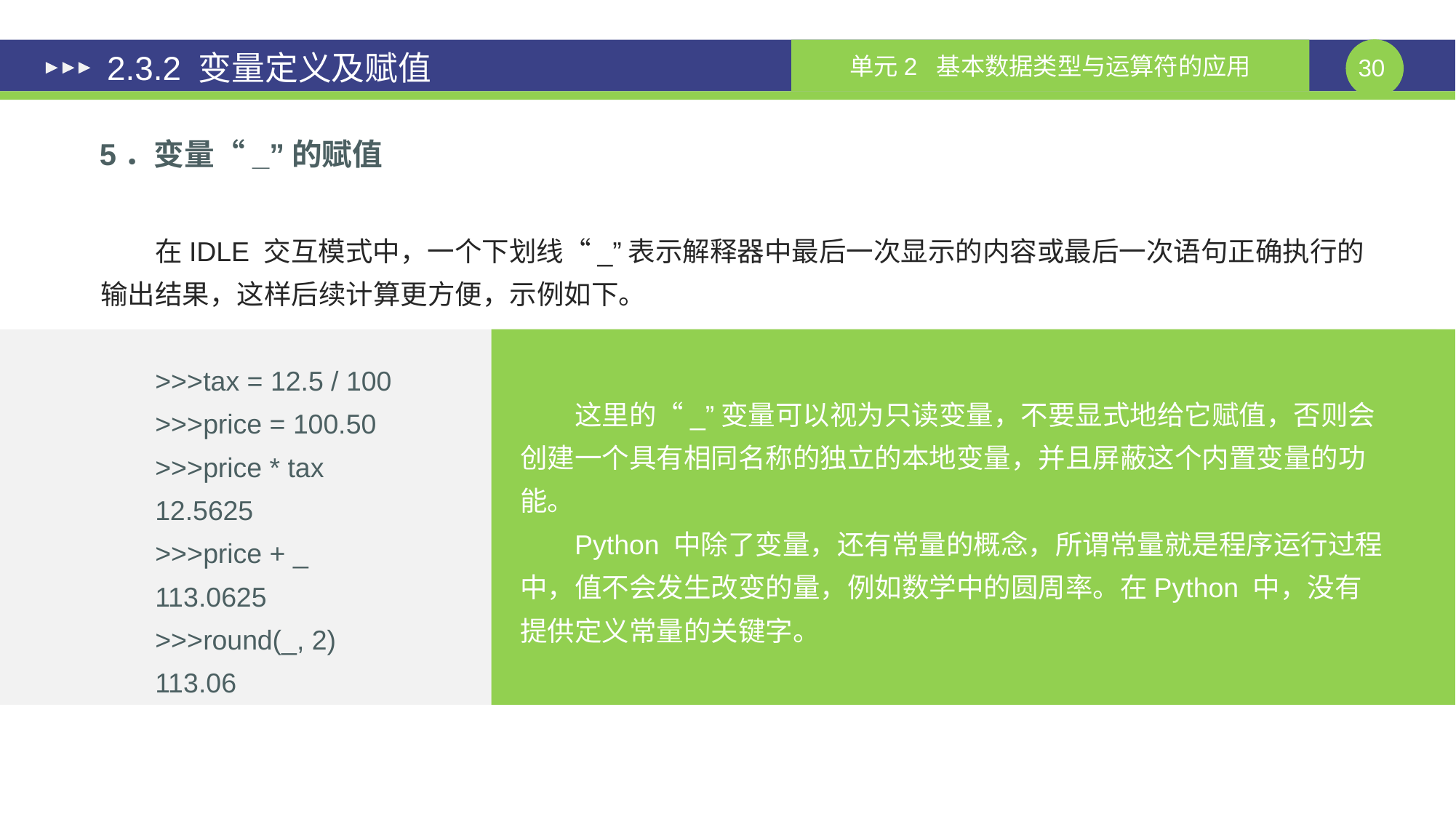

# 2.3.2 变量定义及赋值
5．变量“_”的赋值
在IDLE 交互模式中，一个下划线“_”表示解释器中最后一次显示的内容或最后一次语句正确执行的输出结果，这样后续计算更方便，示例如下。

>>>tax = 12.5 / 100
>>>price = 100.50
>>>price * tax
12.5625
>>>price + _
113.0625
>>>round(_, 2)
113.06

这里的“_”变量可以视为只读变量，不要显式地给它赋值，否则会创建一个具有相同名称的独立的本地变量，并且屏蔽这个内置变量的功能。
Python 中除了变量，还有常量的概念，所谓常量就是程序运行过程中，值不会发生改变的量，例如数学中的圆周率。在Python 中，没有提供定义常量的关键字。